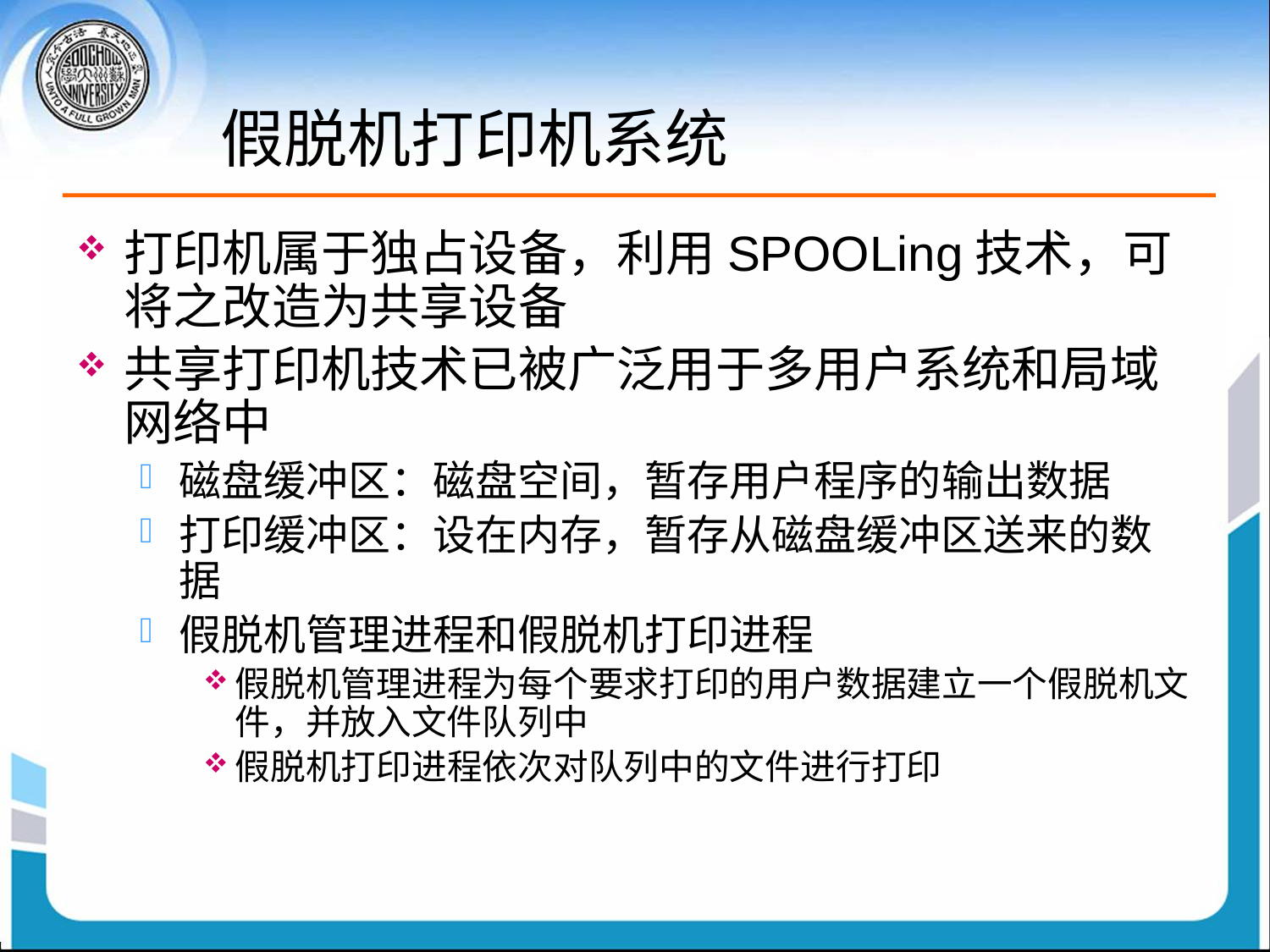

# 假脱机打印机系统
打印机属于独占设备，利用SPOOLing技术，可将之改造为共享设备
共享打印机技术已被广泛用于多用户系统和局域网络中
磁盘缓冲区：磁盘空间，暂存用户程序的输出数据
打印缓冲区：设在内存，暂存从磁盘缓冲区送来的数据
假脱机管理进程和假脱机打印进程
假脱机管理进程为每个要求打印的用户数据建立一个假脱机文件，并放入文件队列中
假脱机打印进程依次对队列中的文件进行打印